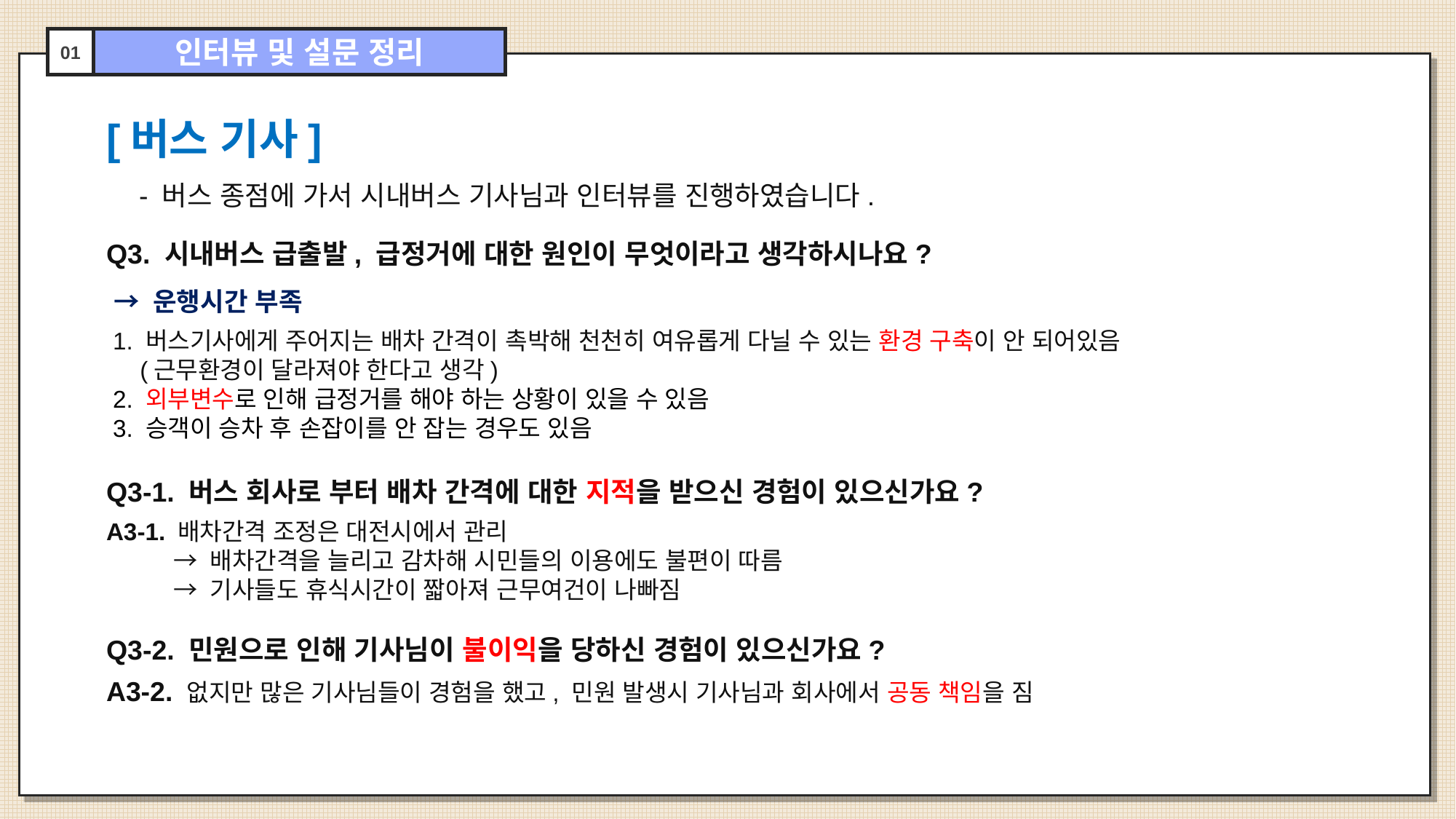

01
인터뷰 및 설문 정리

[버스 기사]
 - 버스 종점에 가서 시내버스 기사님과 인터뷰를 진행하였습니다.
Q3. 시내버스 급출발, 급정거에 대한 원인이 무엇이라고 생각하시나요?

 → 운행시간 부족

 1. 버스기사에게 주어지는 배차 간격이 촉박해 천천히 여유롭게 다닐 수 있는 환경 구축이 안 되어있음
     (근무환경이 달라져야 한다고 생각)
 2. 외부변수로 인해 급정거를 해야 하는 상황이 있을 수 있음
 3. 승객이 승차 후 손잡이를 안 잡는 경우도 있음

Q3-1. 버스 회사로 부터 배차 간격에 대한 지적을 받으신 경험이 있으신가요?

A3-1. 배차간격 조정은 대전시에서 관리
          → 배차간격을 늘리고 감차해 시민들의 이용에도 불편이 따름
          → 기사들도 휴식시간이 짧아져 근무여건이 나빠짐

Q3-2. 민원으로 인해 기사님이 불이익을 당하신 경험이 있으신가요?

A3-2. 없지만 많은 기사님들이 경험을 했고, 민원 발생시 기사님과 회사에서 공동 책임을 짐